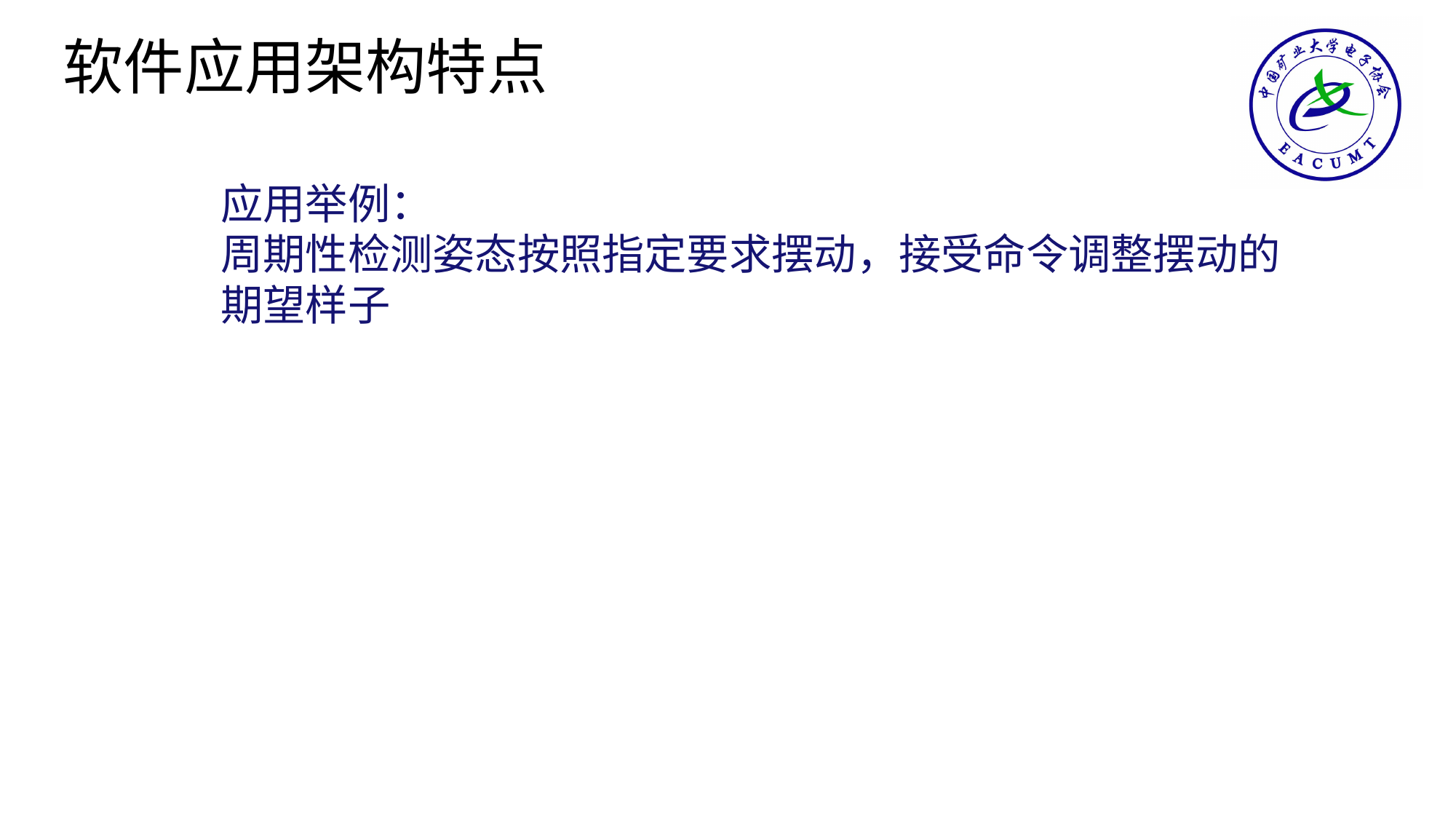

软件应用架构特点
应用举例：
周期性检测姿态按照指定要求摆动，接受命令调整摆动的期望样子